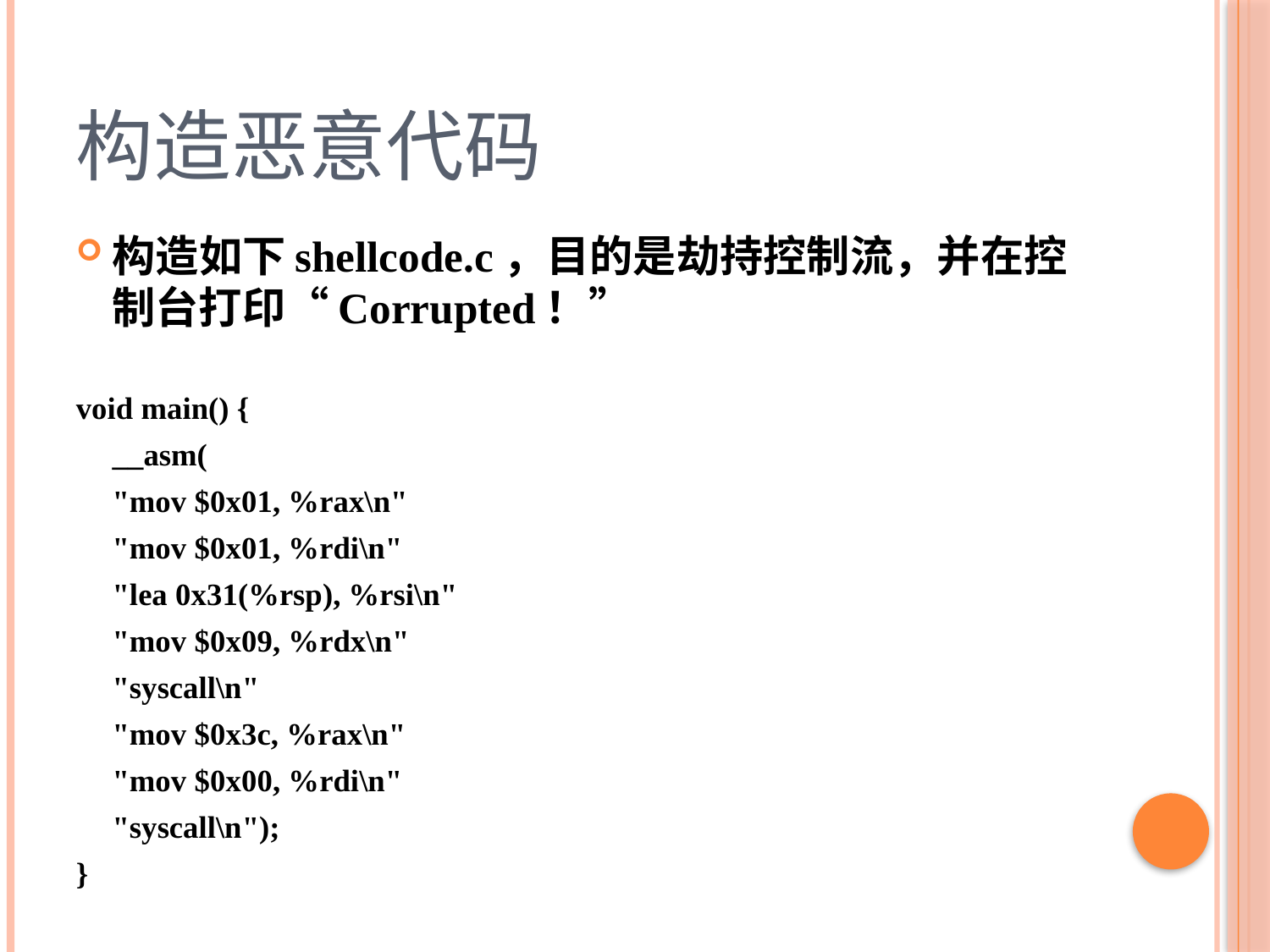

# 构造恶意代码
构造如下shellcode.c，目的是劫持控制流，并在控制台打印“Corrupted！”

void main() {
	__asm(
		"mov $0x01, %rax\n"
		"mov $0x01, %rdi\n"
		"lea 0x31(%rsp), %rsi\n"
		"mov $0x09, %rdx\n"
		"syscall\n"
		"mov $0x3c, %rax\n"
		"mov $0x00, %rdi\n"
		"syscall\n");
}